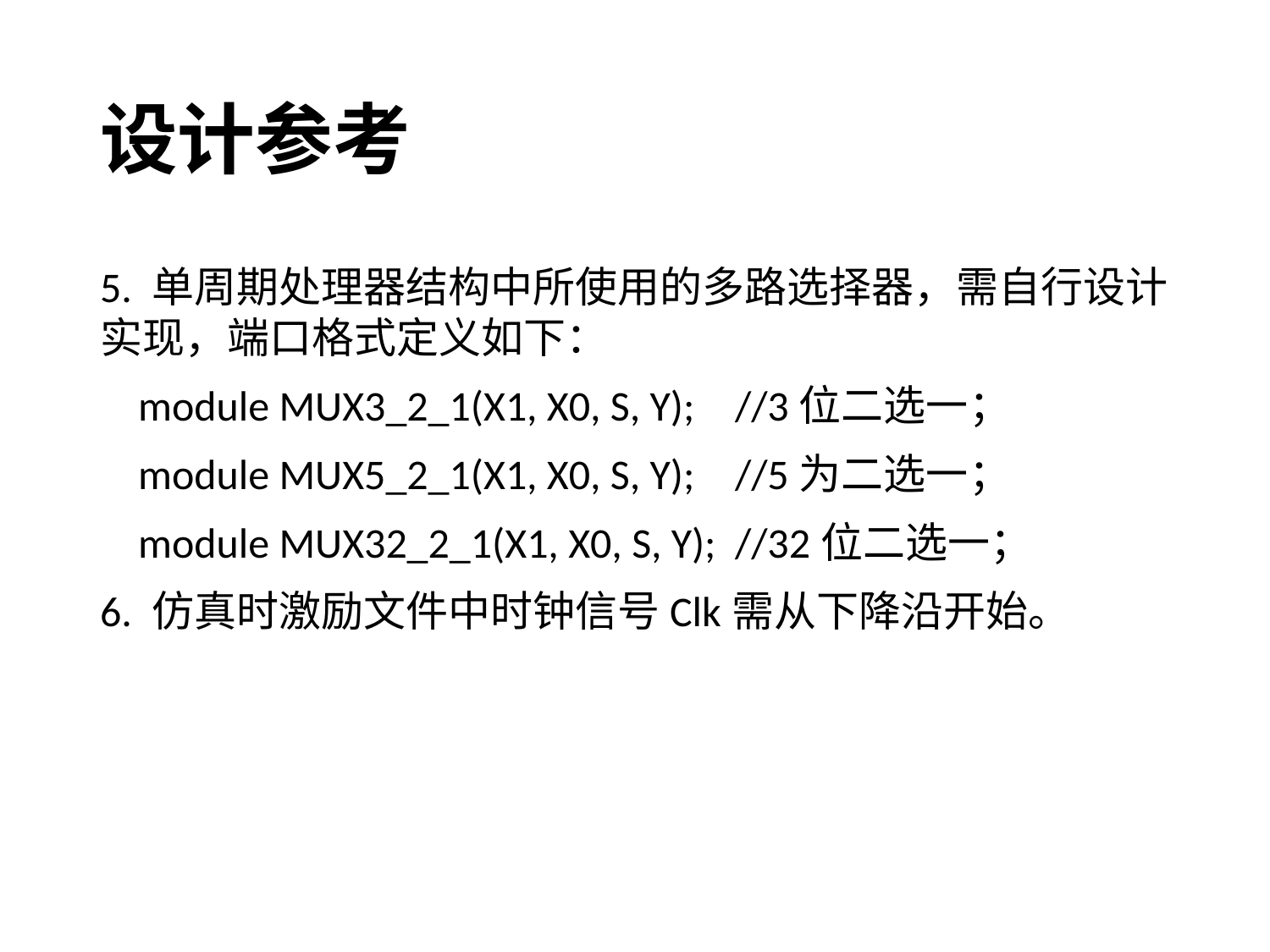

# 设计参考
5. 单周期处理器结构中所使用的多路选择器，需自行设计实现，端口格式定义如下：
    module MUX3_2_1(X1, X0, S, Y);	//3位二选一；
    module MUX5_2_1(X1, X0, S, Y);	//5为二选一；
    module MUX32_2_1(X1, X0, S, Y);	//32位二选一；
6. 仿真时激励文件中时钟信号Clk需从下降沿开始。